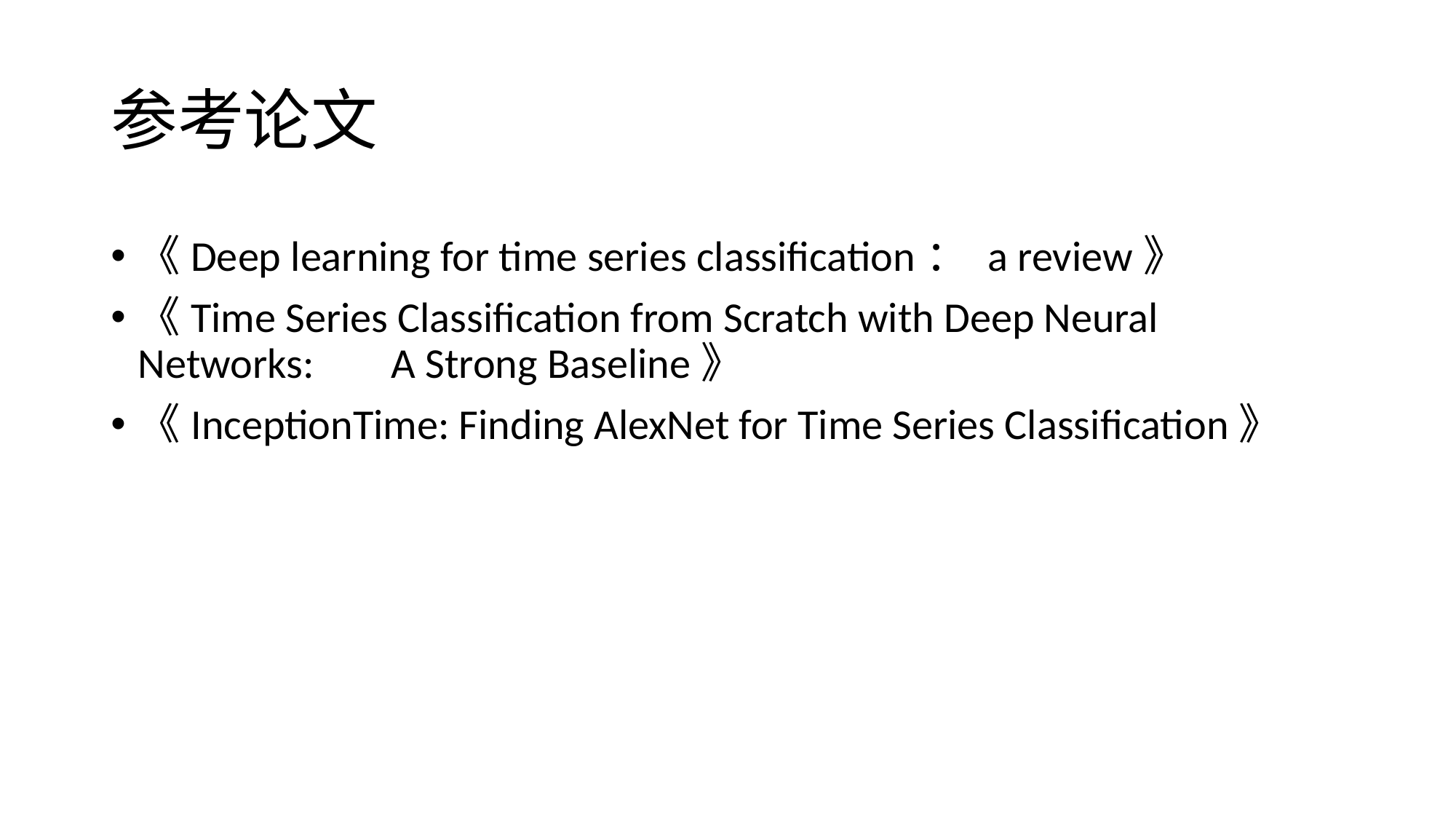

# 参考论文
《Deep learning for time series classification： a review》
《Time Series Classification from Scratch with Deep Neural Networks:        A Strong Baseline》
《InceptionTime: Finding AlexNet for Time Series Classiﬁcation》